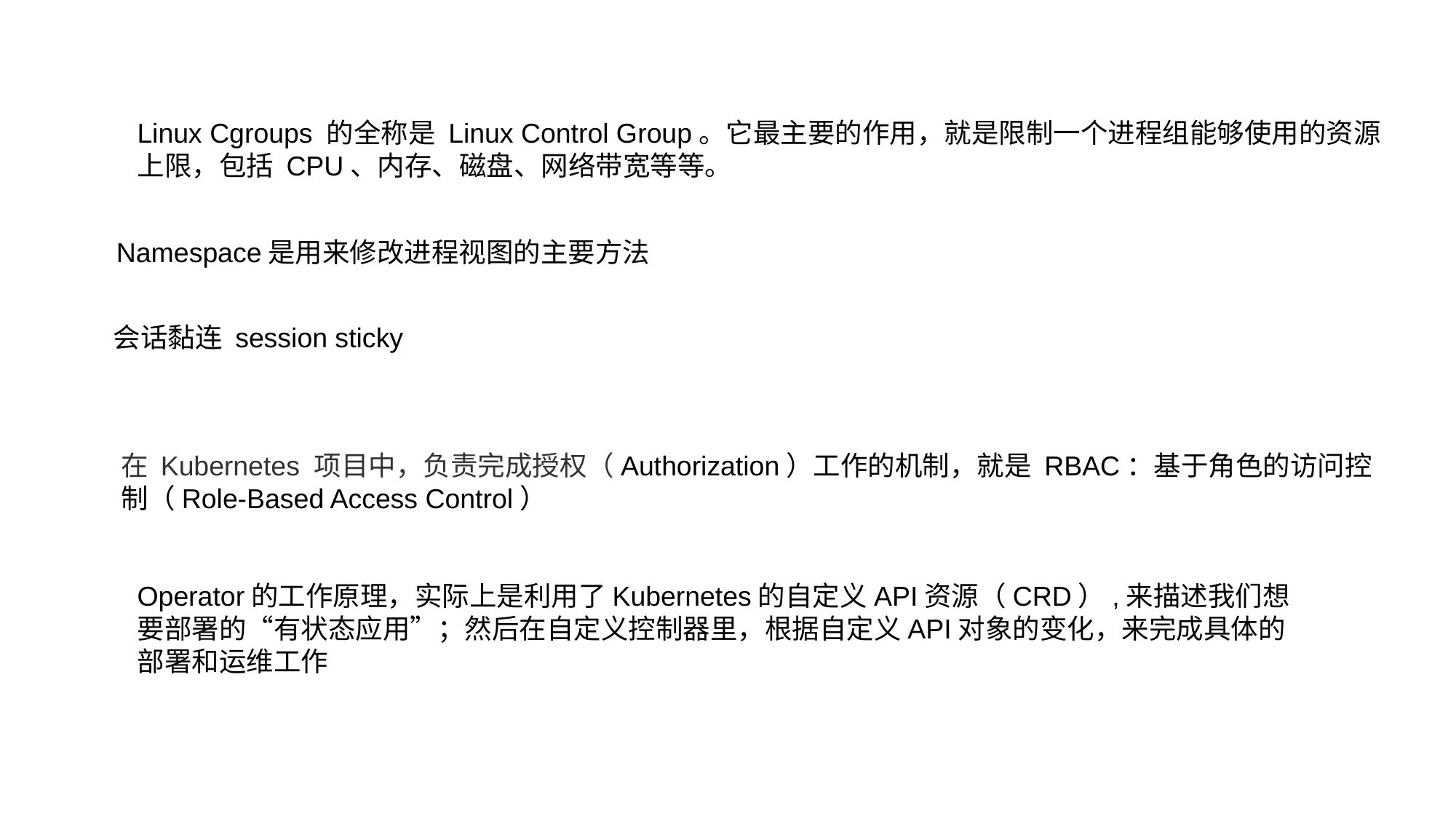

Linux Cgroups 的全称是 Linux Control Group。它最主要的作用，就是限制一个进程组能够使用的资源上限，包括 CPU、内存、磁盘、网络带宽等等。
Namespace是用来修改进程视图的主要方法
会话黏连 session sticky
在 Kubernetes 项目中，负责完成授权（Authorization）工作的机制，就是 RBAC：基于角色的访问控制（Role-Based Access Control）

Operator的工作原理，实际上是利用了Kubernetes的自定义API资源（CRD）,来描述我们想要部署的“有状态应用”；然后在自定义控制器里，根据自定义API对象的变化，来完成具体的部署和运维工作